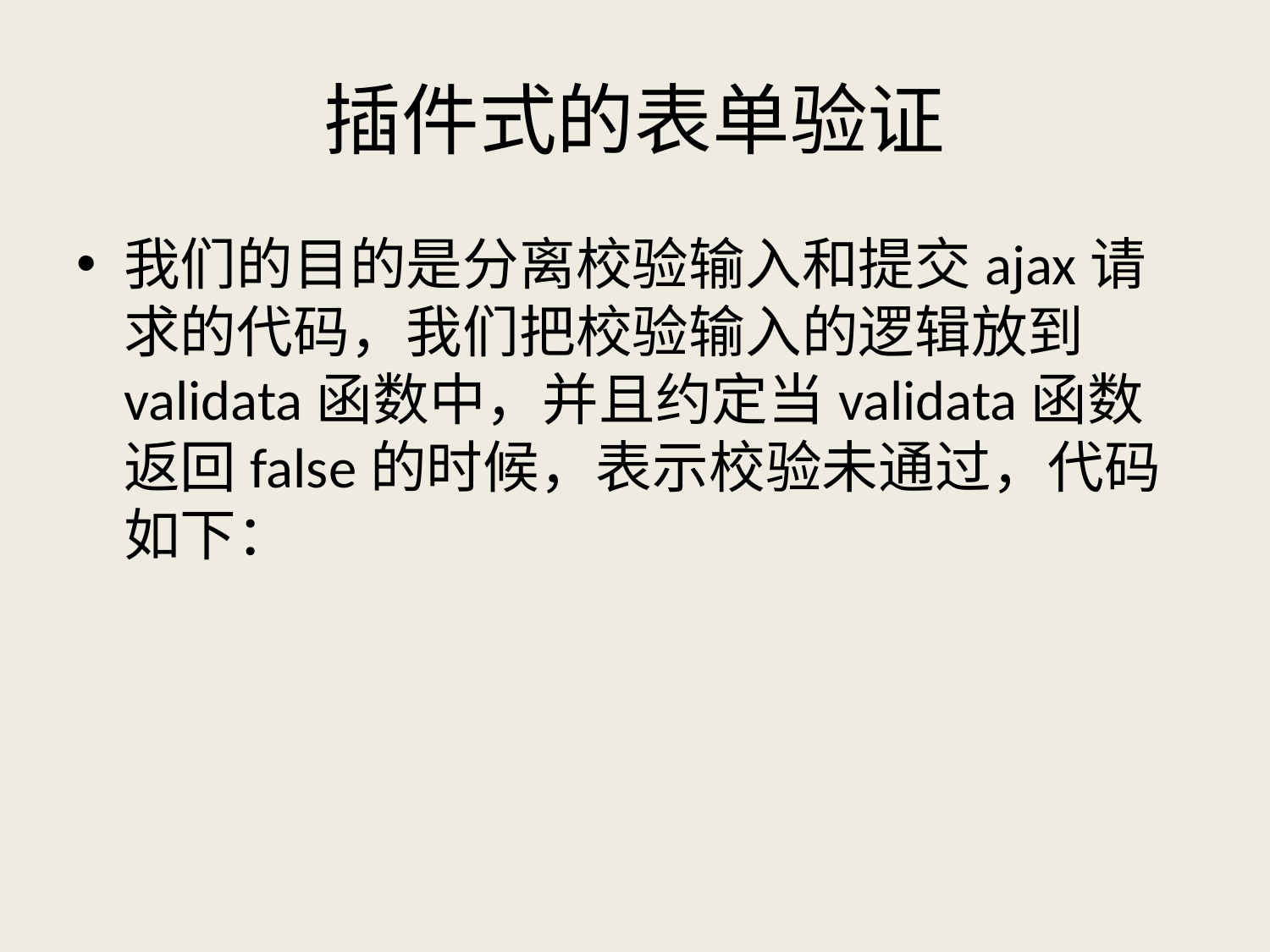

# 插件式的表单验证
我们的目的是分离校验输入和提交ajax请求的代码，我们把校验输入的逻辑放到validata函数中，并且约定当validata函数返回false的时候，表示校验未通过，代码如下：